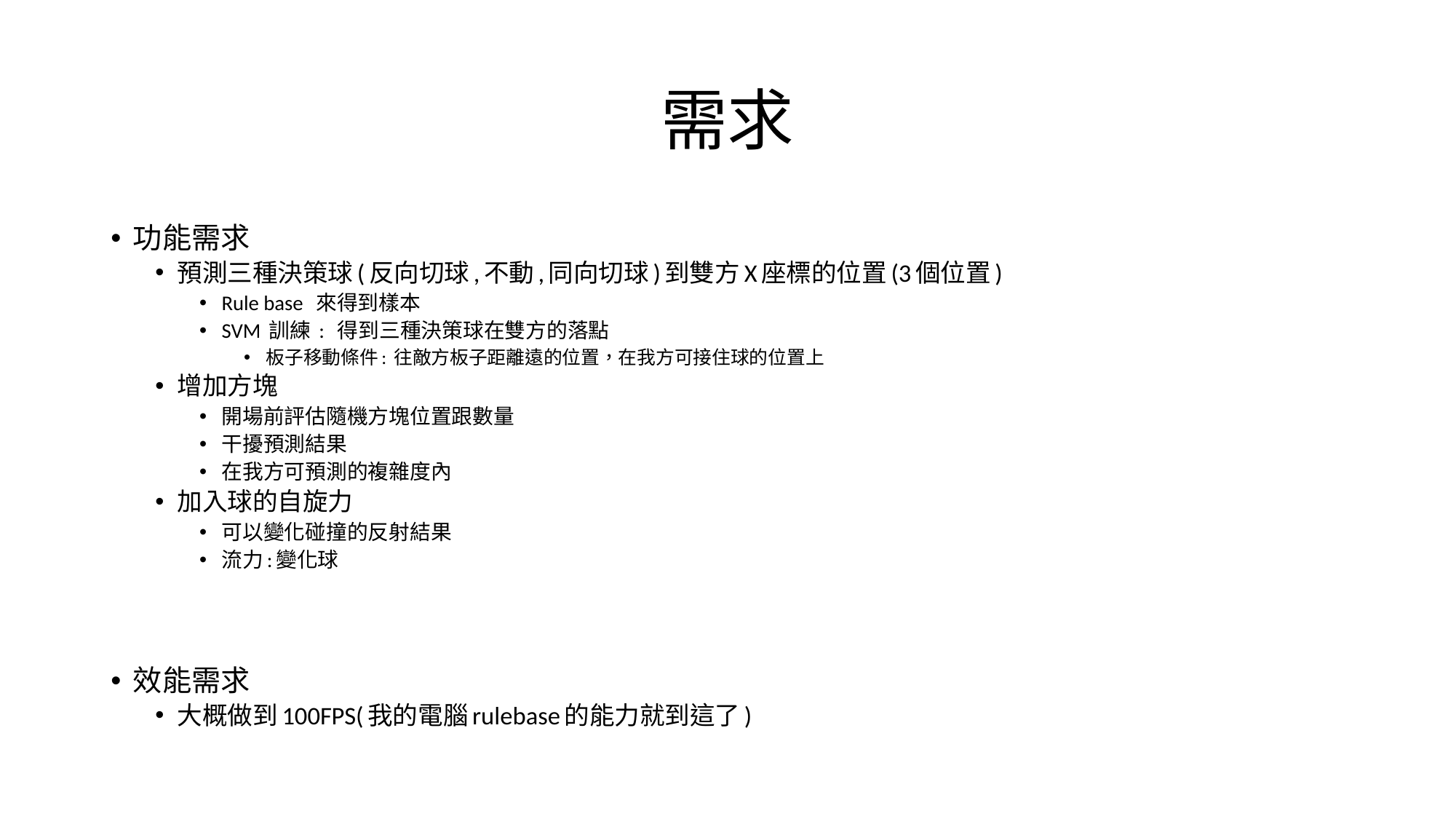

# 需求
功能需求
預測三種決策球(反向切球,不動,同向切球)到雙方X座標的位置(3個位置)
Rule base  來得到樣本
SVM 訓練 :  得到三種決策球在雙方的落點
板子移動條件: 往敵方板子距離遠的位置，在我方可接住球的位置上
增加方塊
開場前評估隨機方塊位置跟數量
干擾預測結果
在我方可預測的複雜度內
加入球的自旋力
可以變化碰撞的反射結果
流力:變化球

效能需求
大概做到100FPS(我的電腦rulebase的能力就到這了)